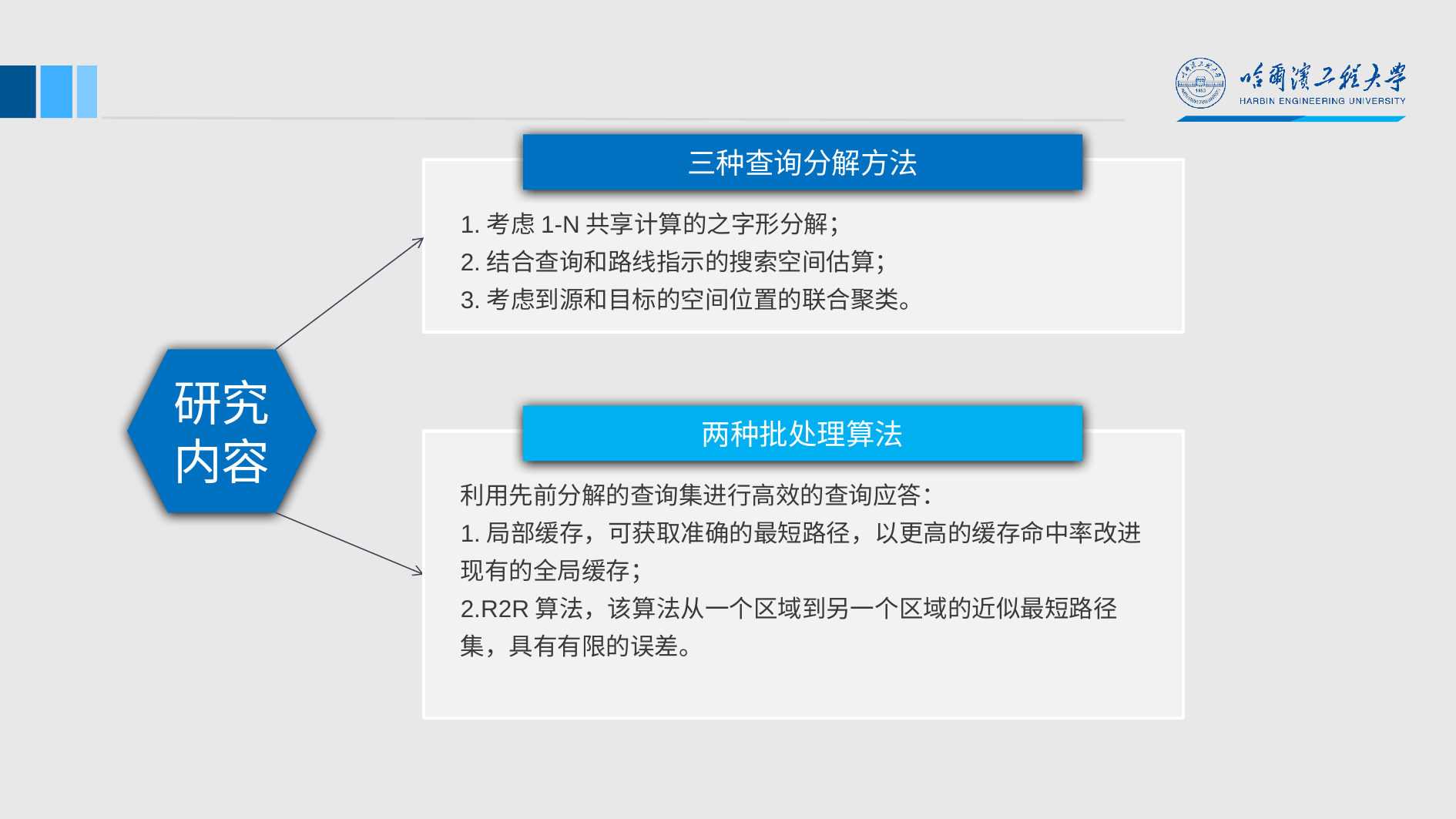

三种查询分解方法

1.考虑1-N共享计算的之字形分解；
2.结合查询和路线指示的搜索空间估算；
3.考虑到源和目标的空间位置的联合聚类。
研究内容
两种批处理算法

利用先前分解的查询集进行高效的查询应答：
1.局部缓存，可获取准确的最短路径，以更高的缓存命中率改进现有的全局缓存；
2.R2R算法，该算法从一个区域到另一个区域的近似最短路径集，具有有限的误差。